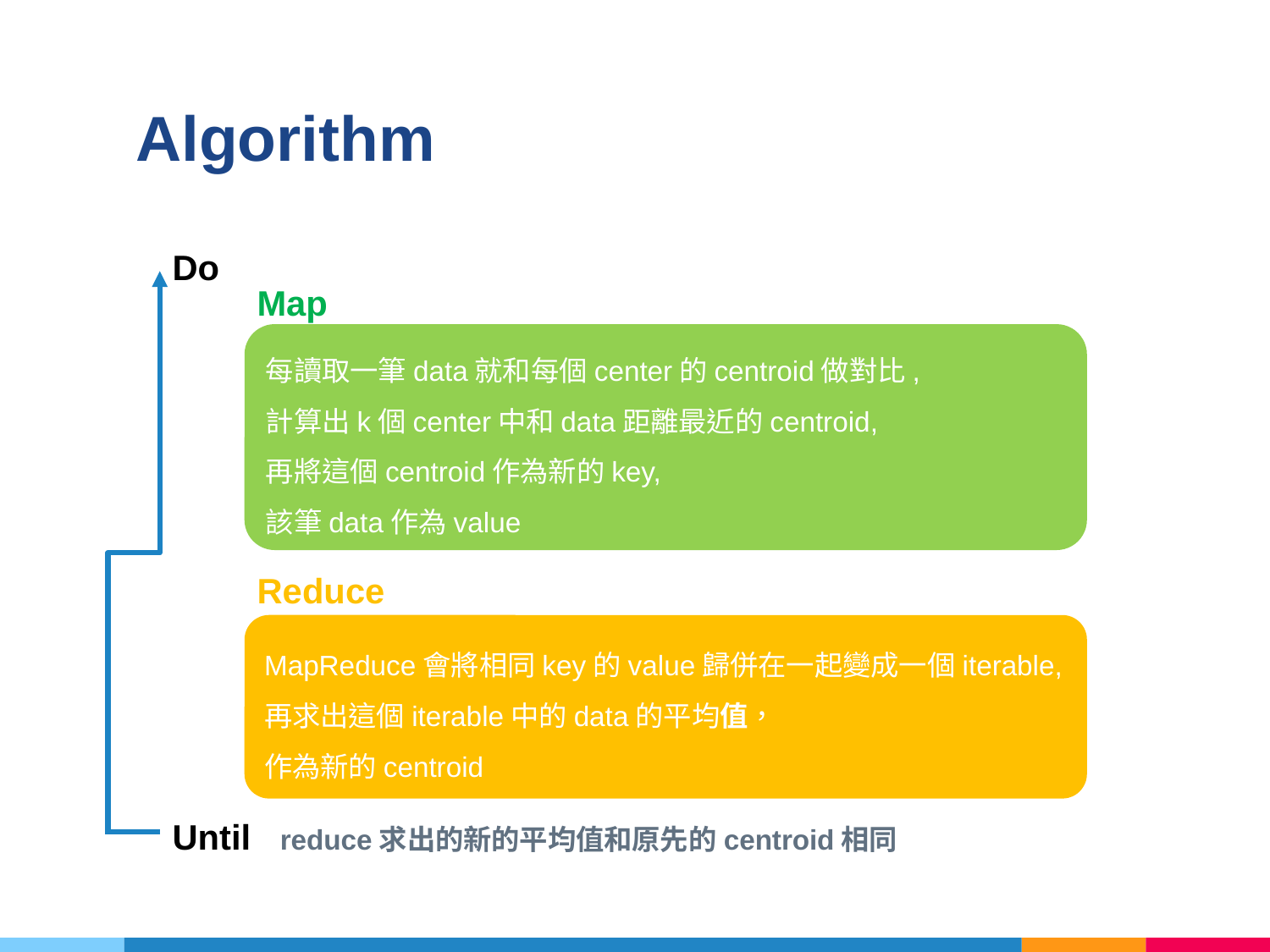

# Algorithm
Do
Map
每讀取一筆data就和每個center的centroid做對比,
計算出k個center中和data距離最近的centroid,
再將這個centroid作為新的key,
該筆data作為value
Reduce
MapReduce會將相同key的value歸併在一起變成一個iterable,
再求出這個iterable中的data的平均值，
作為新的centroid
Until   reduce求出的新的平均值和原先的centroid相同